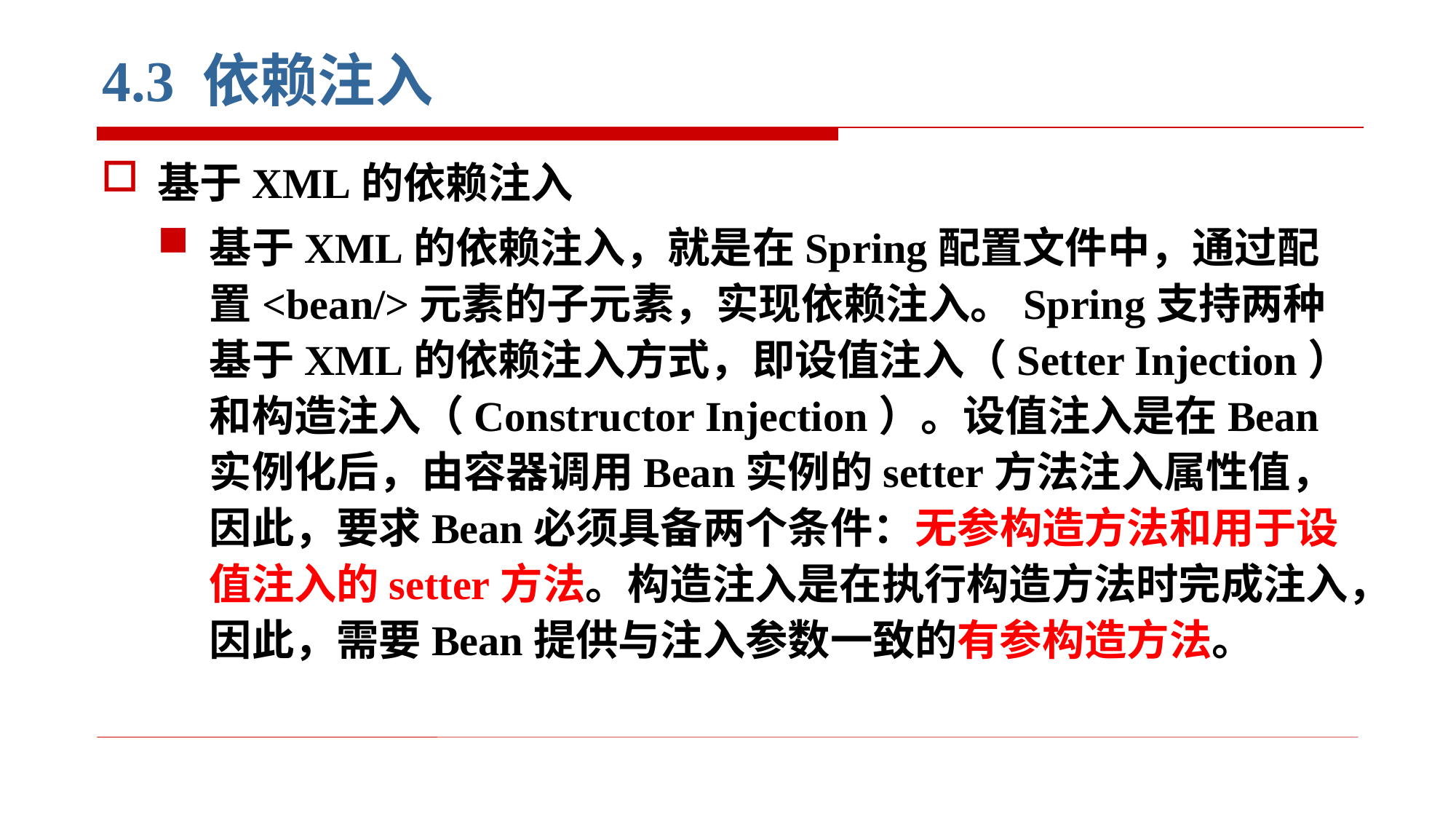

# 4.3 依赖注入
基于XML的依赖注入
基于XML的依赖注入，就是在Spring配置文件中，通过配置<bean/>元素的子元素，实现依赖注入。Spring支持两种基于XML的依赖注入方式，即设值注入（Setter Injection）和构造注入（Constructor Injection）。设值注入是在Bean实例化后，由容器调用Bean实例的setter方法注入属性值，因此，要求Bean必须具备两个条件：无参构造方法和用于设值注入的setter方法。构造注入是在执行构造方法时完成注入，因此，需要Bean提供与注入参数一致的有参构造方法。
18